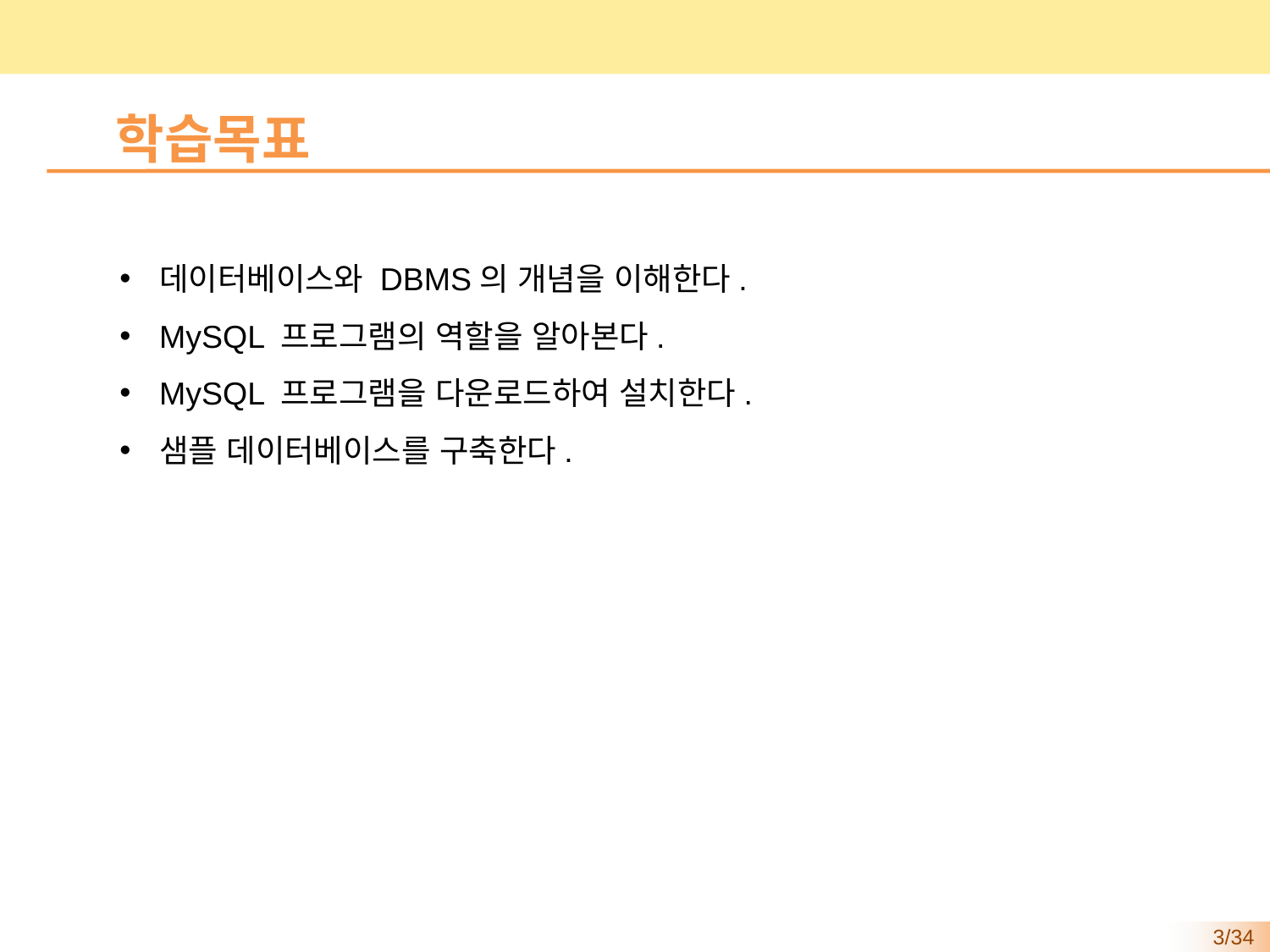

학습목표

데이터베이스와 DBMS의 개념을 이해한다.
MySQL 프로그램의 역할을 알아본다.
MySQL 프로그램을 다운로드하여 설치한다.
샘플 데이터베이스를 구축한다.